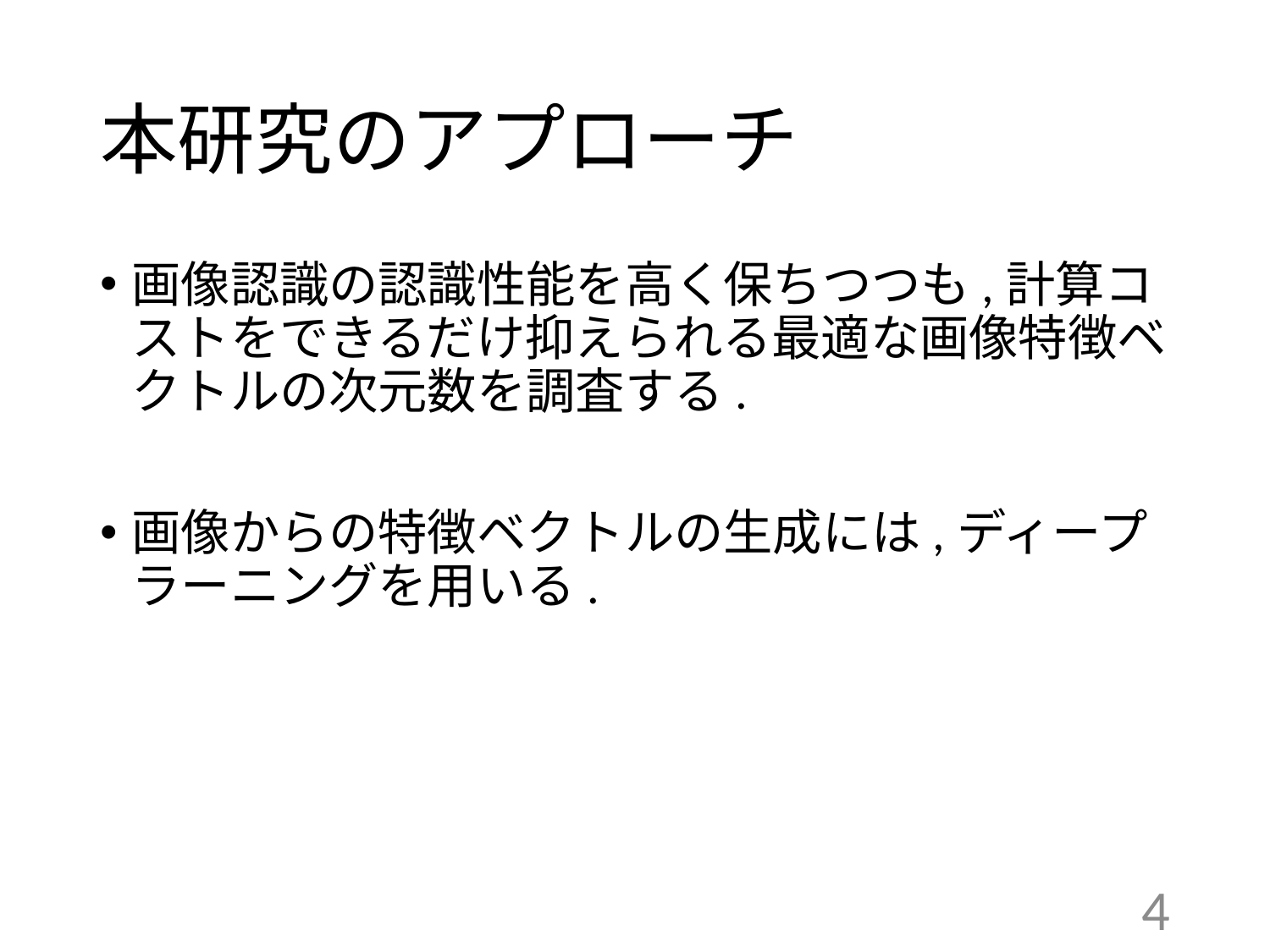

# 本研究のアプローチ
画像認識の認識性能を高く保ちつつも,計算コストをできるだけ抑えられる最適な画像特徴ベクトルの次元数を調査する.

画像からの特徴ベクトルの生成には,ディープラーニングを用いる.
4